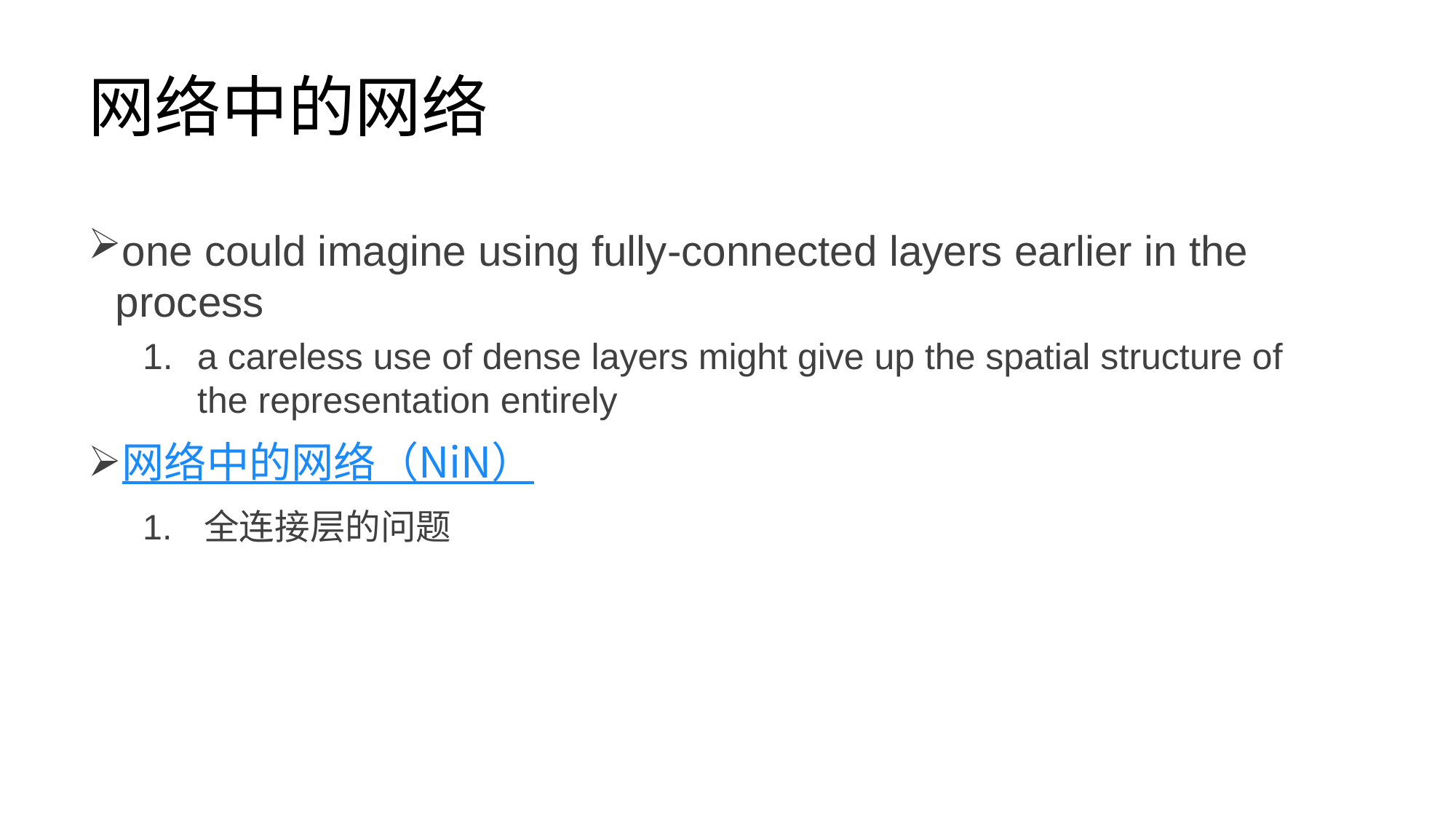

# 网络中的网络
one could imagine using fully-connected layers earlier in the process
a careless use of dense layers might give up the spatial structure of the representation entirely
网络中的网络（NiN）
全连接层的问题